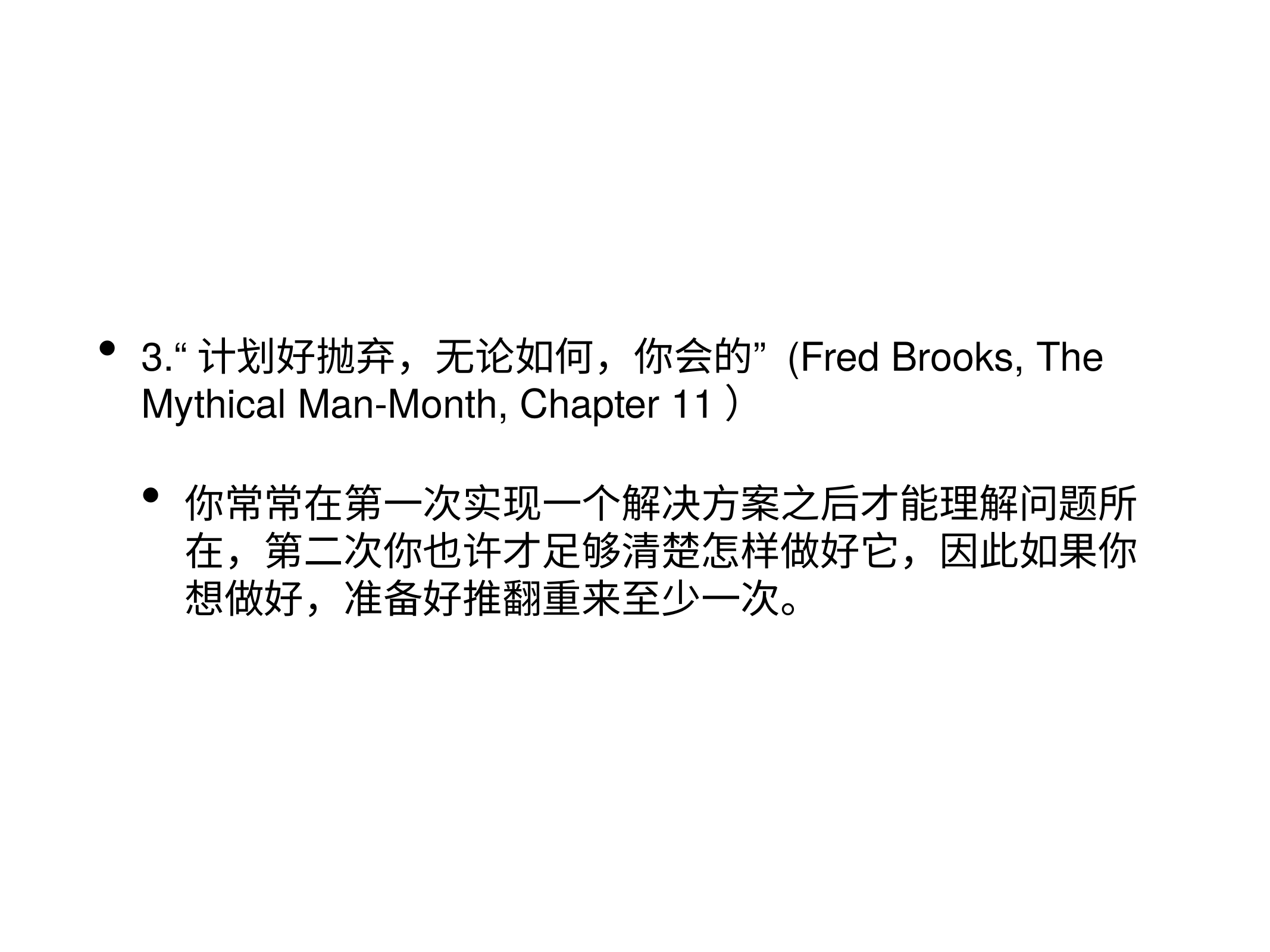

3.“计划好抛弃，无论如何，你会的” (Fred Brooks, The Mythical Man-Month, Chapter 11）
你常常在第一次实现一个解决方案之后才能理解问题所在，第二次你也许才足够清楚怎样做好它，因此如果你想做好，准备好推翻重来至少一次。